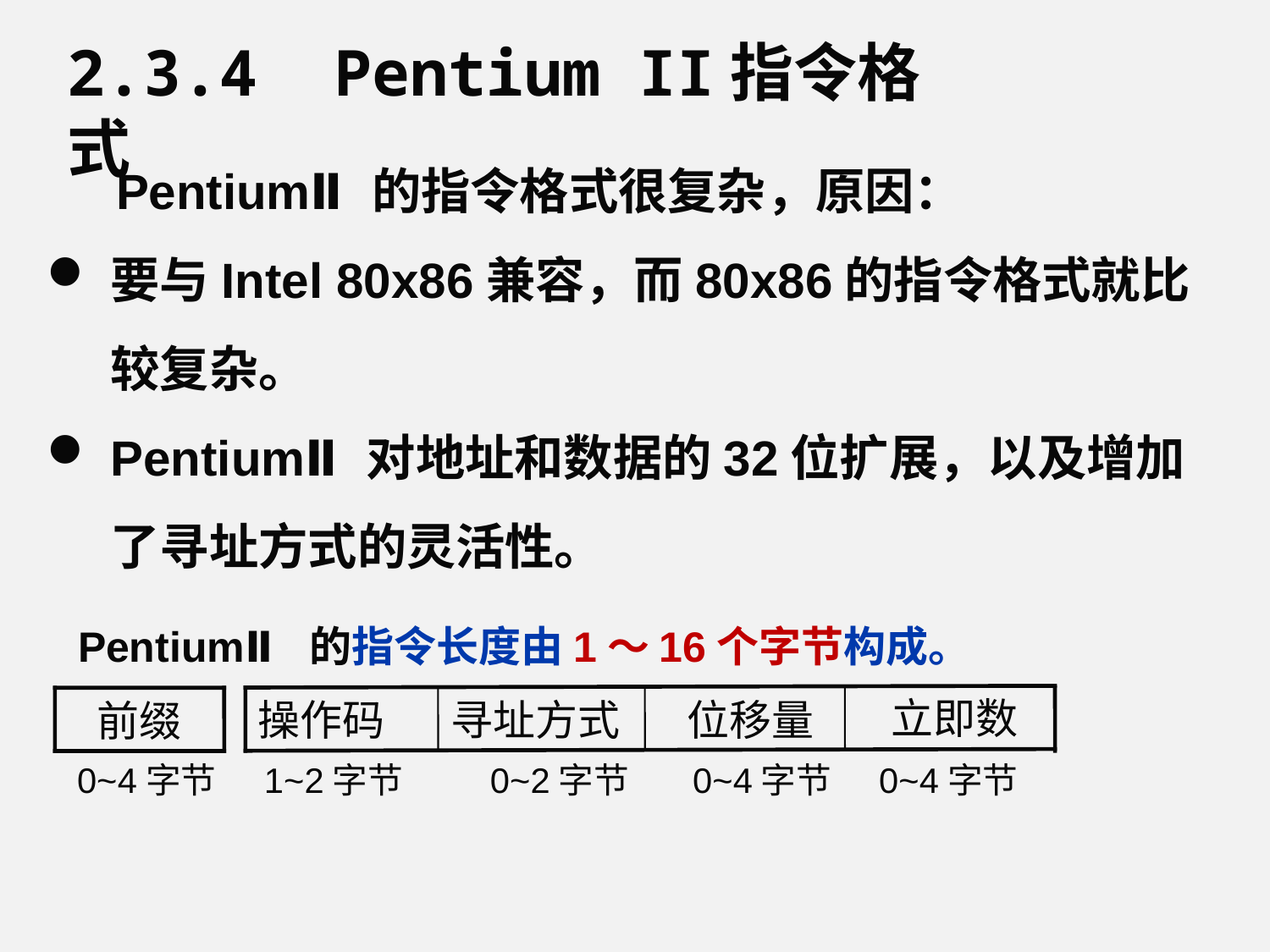

2.3.4  Pentium II指令格式
     PentiumⅡ的指令格式很复杂，原因：
要与Intel 80x86兼容，而80x86的指令格式就比较复杂。
PentiumⅡ对地址和数据的32位扩展，以及增加了寻址方式的灵活性。
PentiumⅡ 的指令长度由1～16个字节构成。

立即数
操作码

寻址方式

位移量

  前缀

0~4字节     1~2字节	   0~2字节       0~4字节	    0~4字节